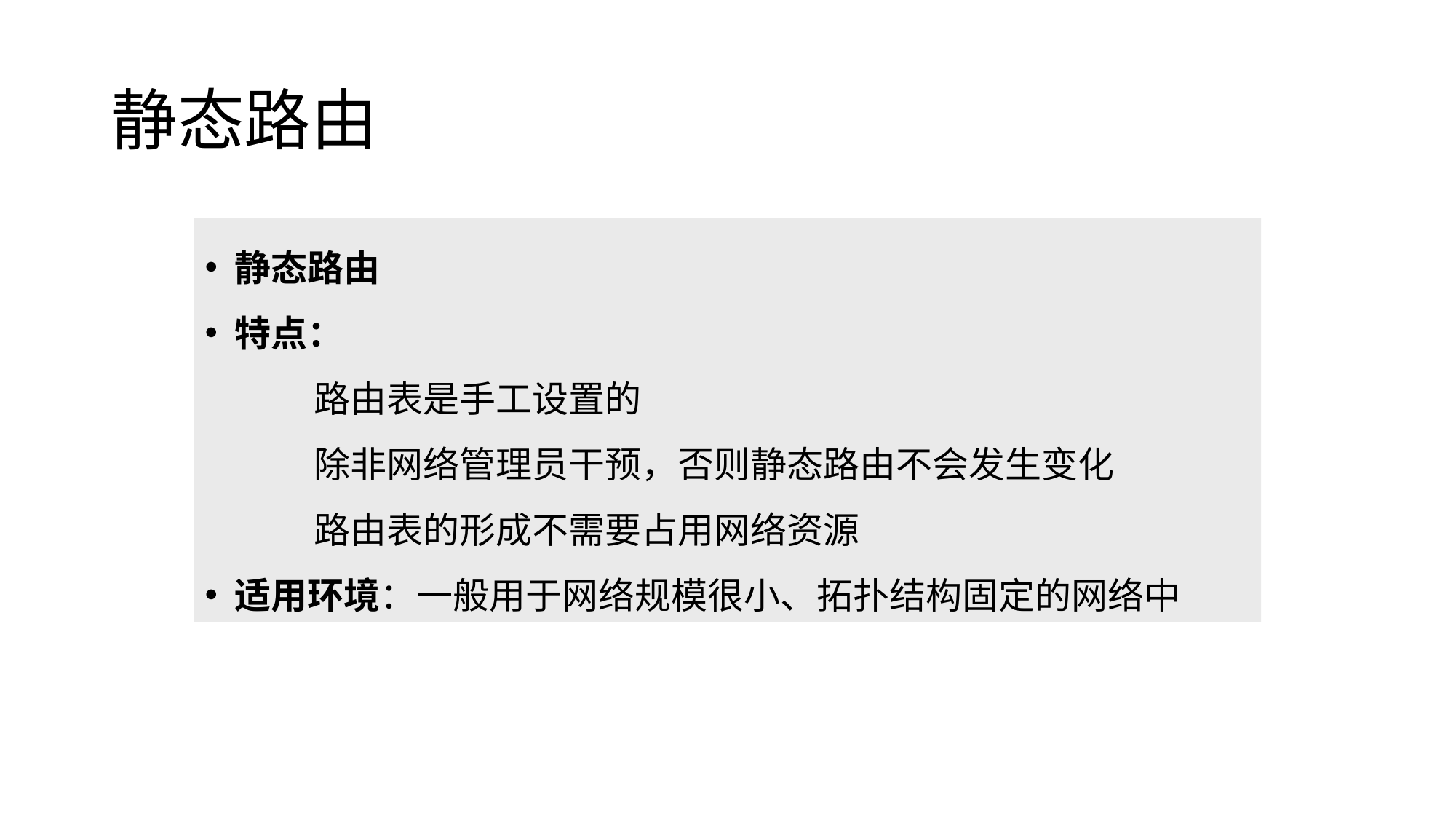

# 静态路由

 静态路由
 特点：
	路由表是手工设置的
	除非网络管理员干预，否则静态路由不会发生变化
	路由表的形成不需要占用网络资源
 适用环境：一般用于网络规模很小、拓扑结构固定的网络中